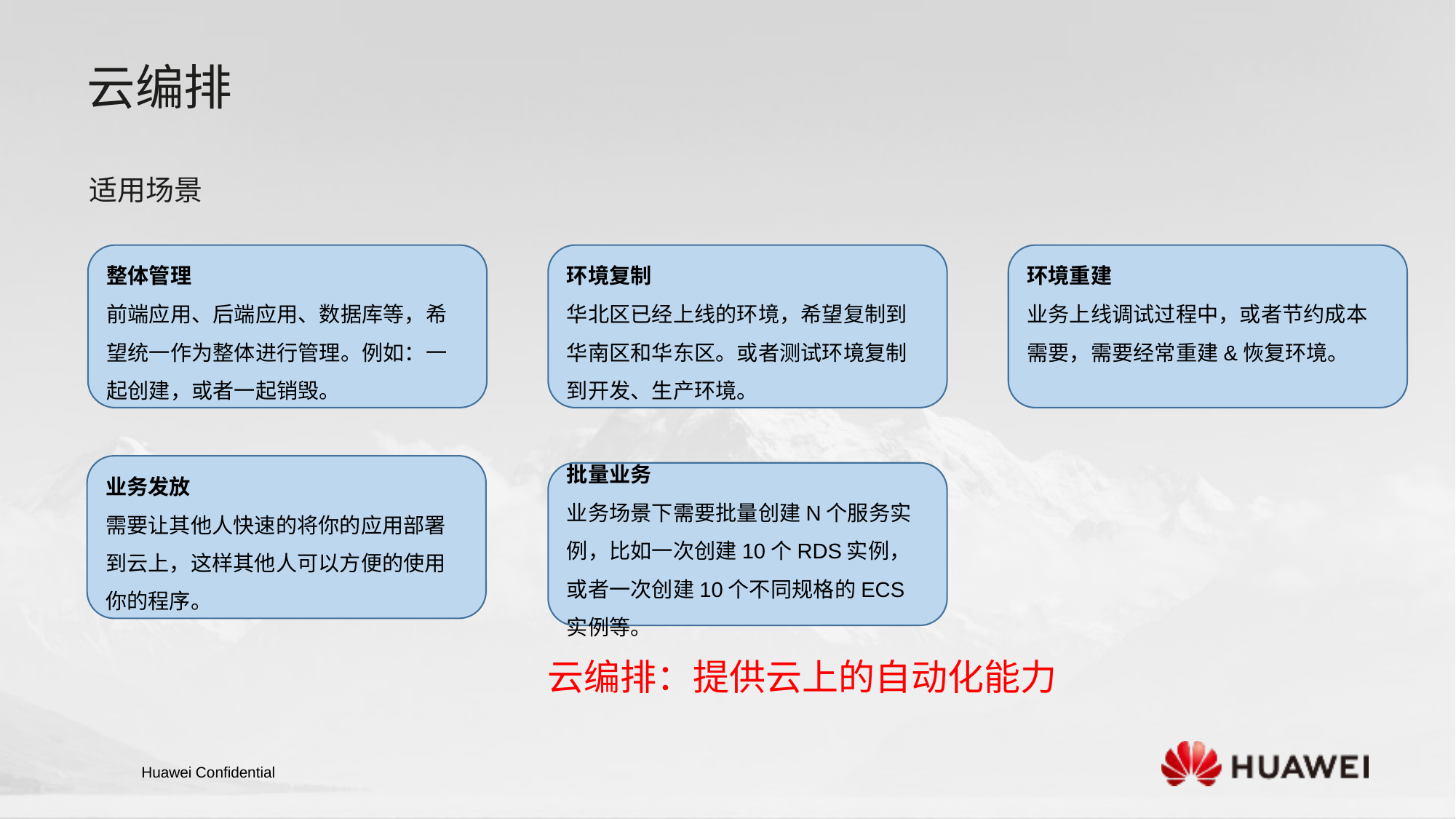

云编排
适用场景
整体管理
前端应用、后端应用、数据库等，希望统一作为整体进行管理。例如：一起创建，或者一起销毁。
环境复制
华北区已经上线的环境，希望复制到华南区和华东区。或者测试环境复制到开发、生产环境。
环境重建
业务上线调试过程中，或者节约成本需要，需要经常重建&恢复环境。

业务发放
需要让其他人快速的将你的应用部署到云上，这样其他人可以方便的使用你的程序。
批量业务
业务场景下需要批量创建N个服务实例，比如一次创建10个RDS实例，或者一次创建10个不同规格的ECS实例等。
云编排：提供云上的自动化能力